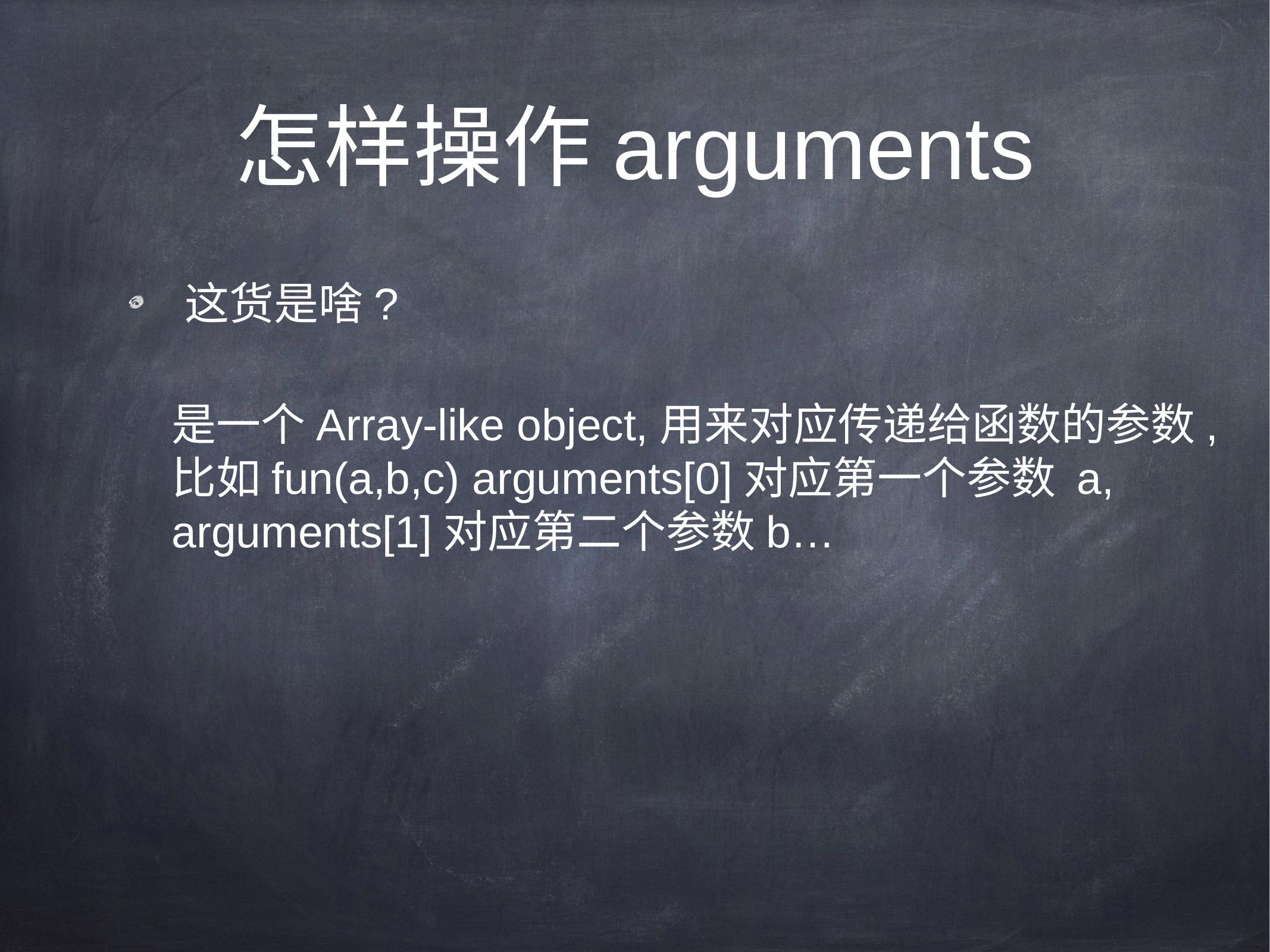

# 怎样操作arguments
这货是啥?
是一个Array-like object,用来对应传递给函数的参数,比如fun(a,b,c) arguments[0]对应第一个参数 a, arguments[1]对应第二个参数b…